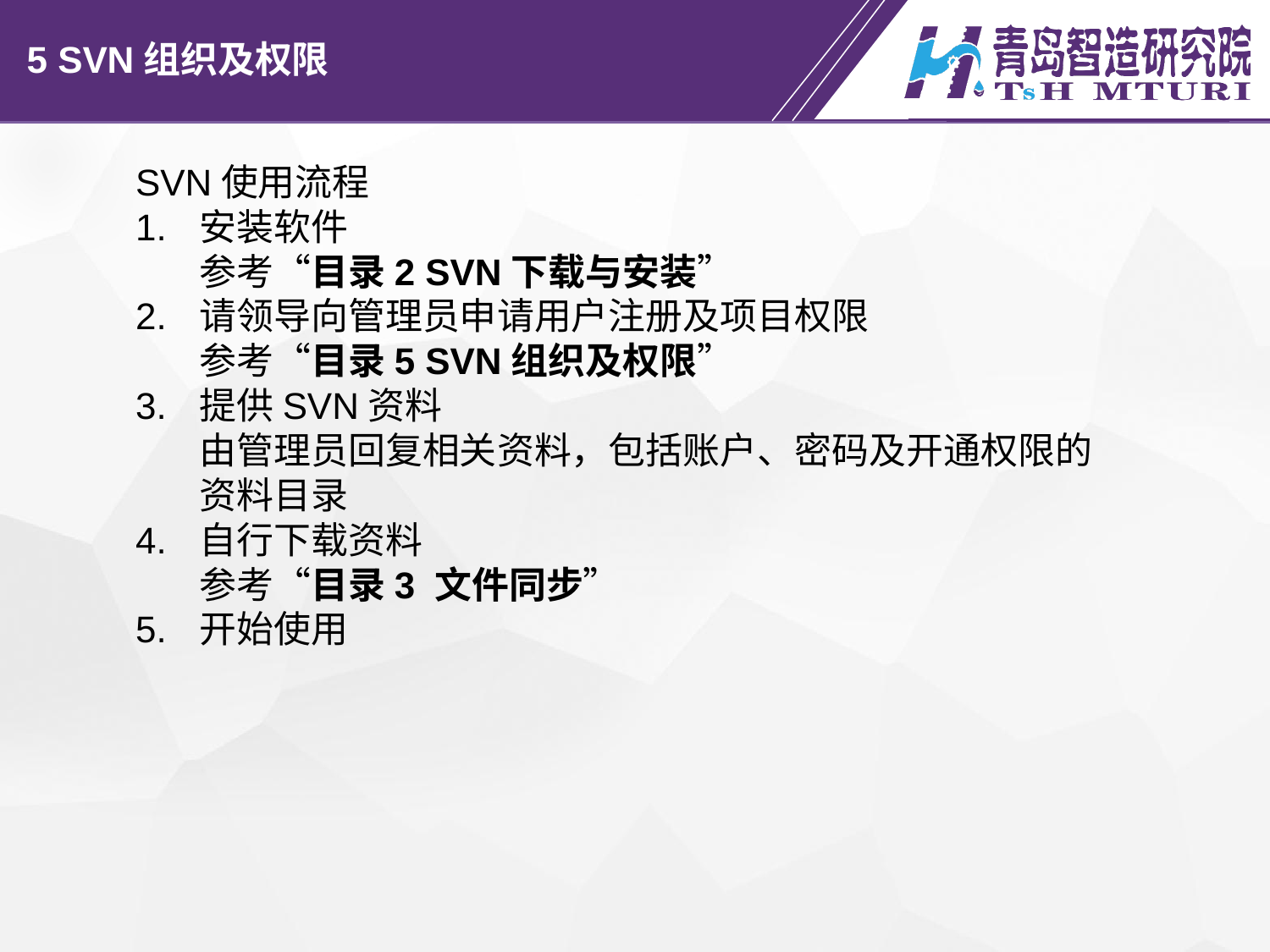

5 SVN组织及权限
SVN使用流程
安装软件
参考“目录2 SVN下载与安装”
请领导向管理员申请用户注册及项目权限
参考“目录5 SVN组织及权限”
提供SVN资料
由管理员回复相关资料，包括账户、密码及开通权限的资料目录
自行下载资料
参考“目录3 文件同步”
开始使用